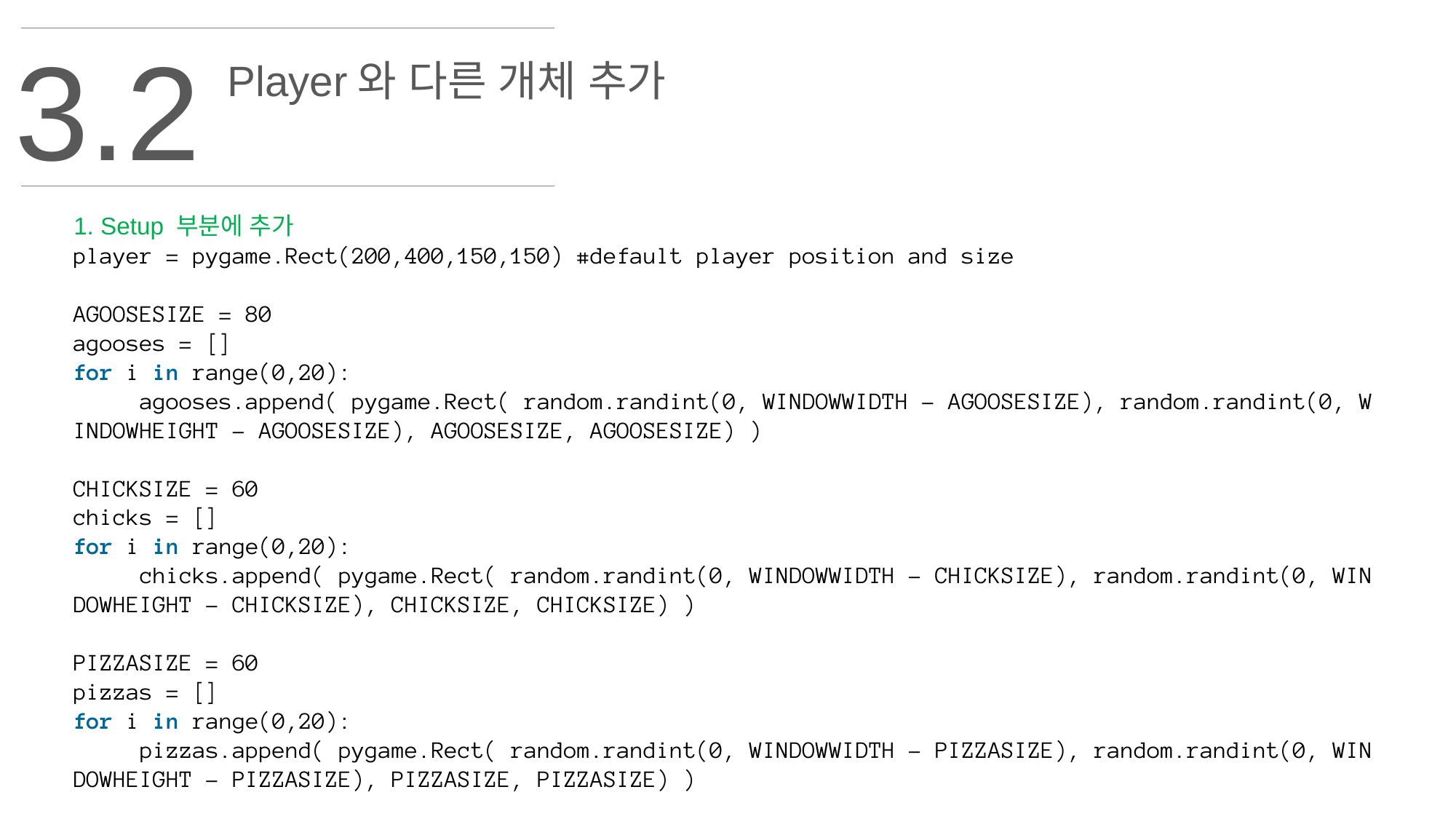

3.2
Player와 다른 개체 추가

1. Setup 부분에 추가
player = pygame.Rect(200,400,150,150) #default player position and size

AGOOSESIZE = 80
agooses = []
for i in range(0,20):
     agooses.append( pygame.Rect( random.randint(0, WINDOWWIDTH - AGOOSESIZE), random.randint(0, WINDOWHEIGHT - AGOOSESIZE), AGOOSESIZE, AGOOSESIZE) )

CHICKSIZE = 60
chicks = []
for i in range(0,20):
     chicks.append( pygame.Rect( random.randint(0, WINDOWWIDTH - CHICKSIZE), random.randint(0, WINDOWHEIGHT - CHICKSIZE), CHICKSIZE, CHICKSIZE) )

PIZZASIZE = 60
pizzas = []
for i in range(0,20):
     pizzas.append( pygame.Rect( random.randint(0, WINDOWWIDTH - PIZZASIZE), random.randint(0, WINDOWHEIGHT - PIZZASIZE), PIZZASIZE, PIZZASIZE) )